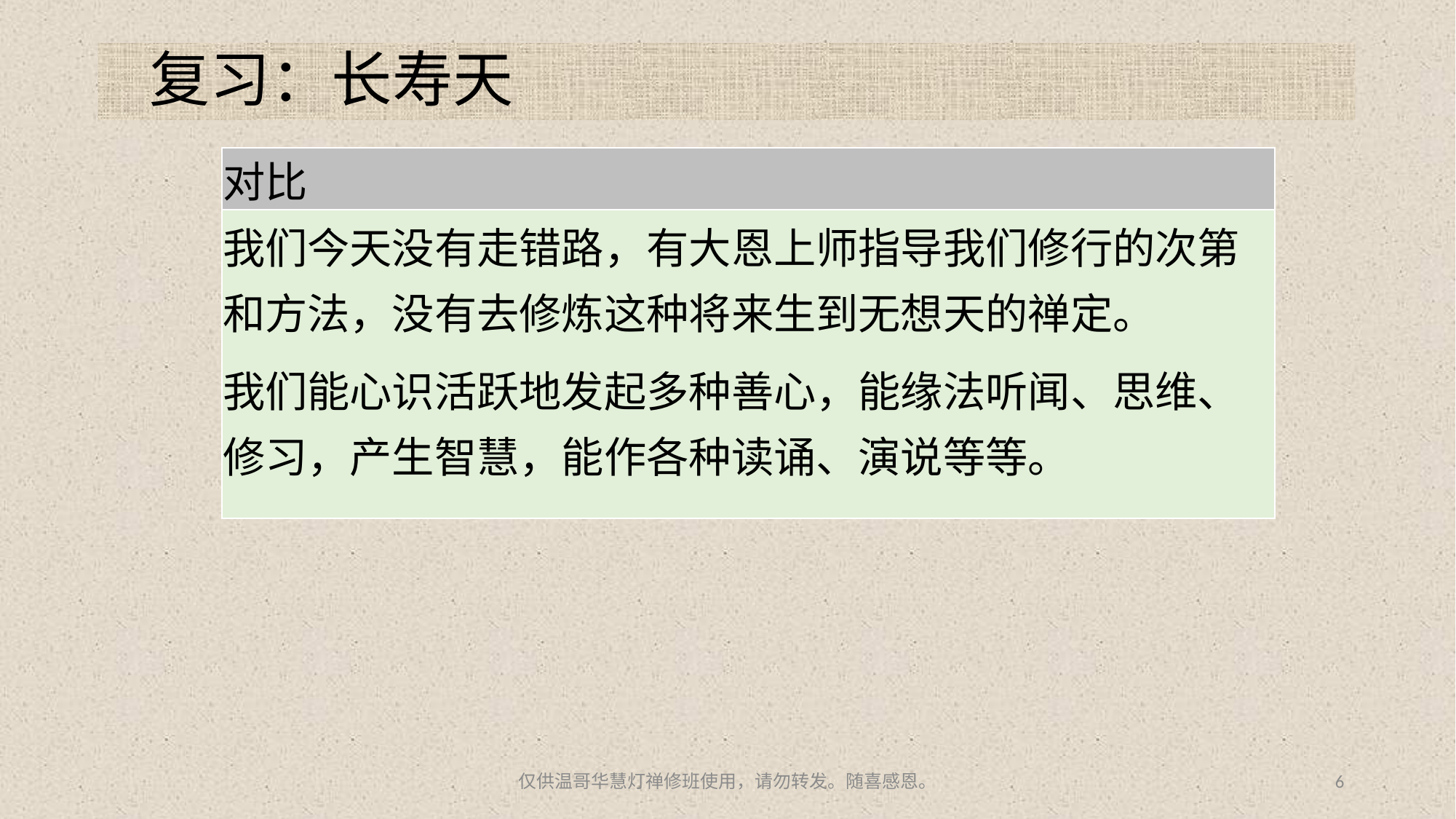

# 复习：长寿天
| 对比 |
| --- |
| 我们今天没有走错路，有大恩上师指导我们修行的次第和方法，没有去修炼这种将来生到无想天的禅定。 我们能心识活跃地发起多种善心，能缘法听闻、思维、修习，产生智慧，能作各种读诵、演说等等。 |
仅供温哥华慧灯禅修班使用，请勿转发。随喜感恩。
6